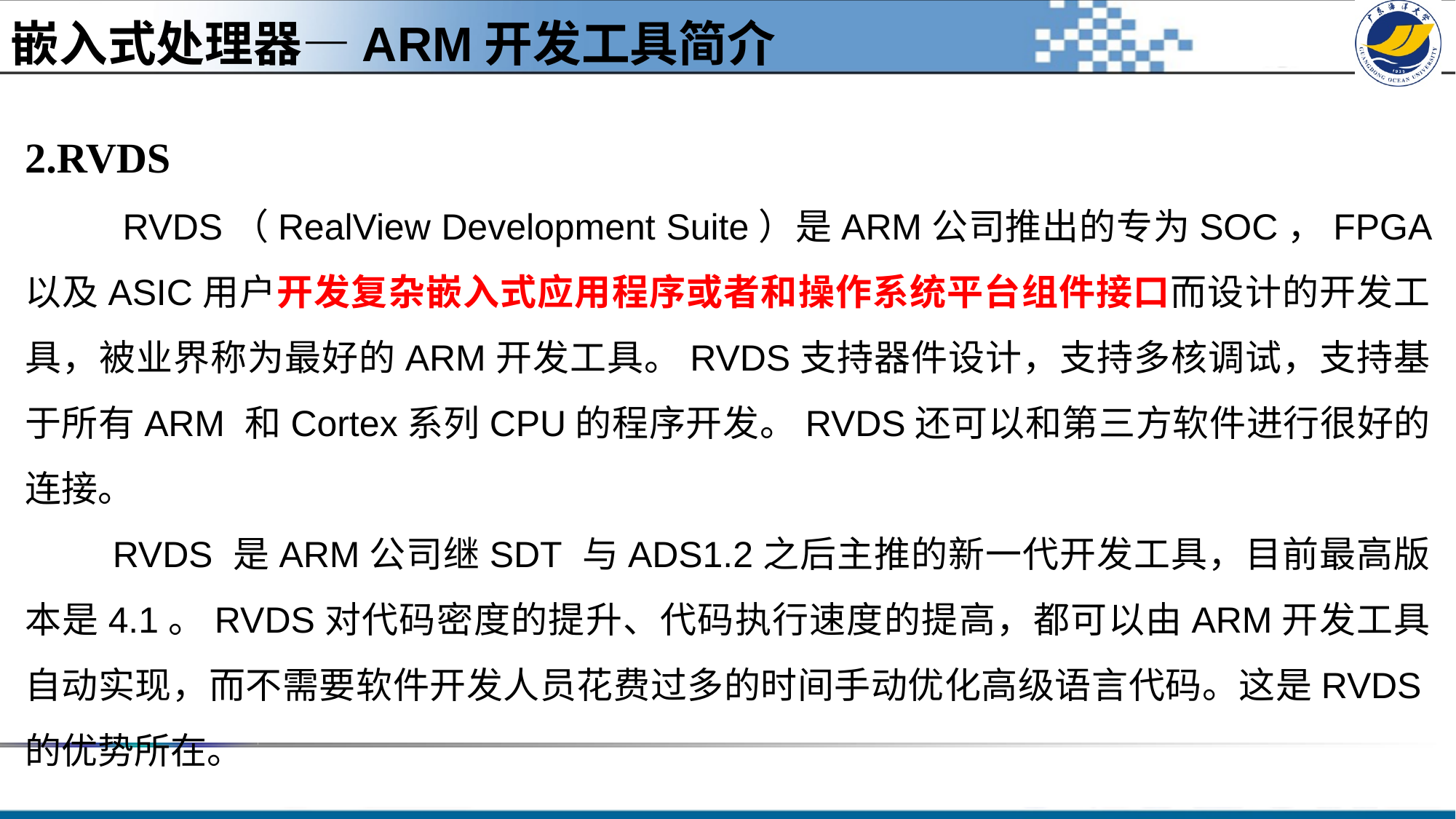

嵌入式处理器—ARM开发工具简介
2.RVDS
         RVDS（RealView Development Suite）是ARM公司推出的专为SOC，FPGA 以及ASIC用户开发复杂嵌入式应用程序或者和操作系统平台组件接口而设计的开发工具，被业界称为最好的ARM开发工具。RVDS支持器件设计，支持多核调试，支持基于所有ARM 和Cortex系列CPU的程序开发。RVDS还可以和第三方软件进行很好的连接。
        RVDS 是ARM公司继SDT 与ADS1.2之后主推的新一代开发工具，目前最高版本是4.1。RVDS对代码密度的提升、代码执行速度的提高，都可以由ARM开发工具自动实现，而不需要软件开发人员花费过多的时间手动优化高级语言代码。这是RVDS的优势所在。
69